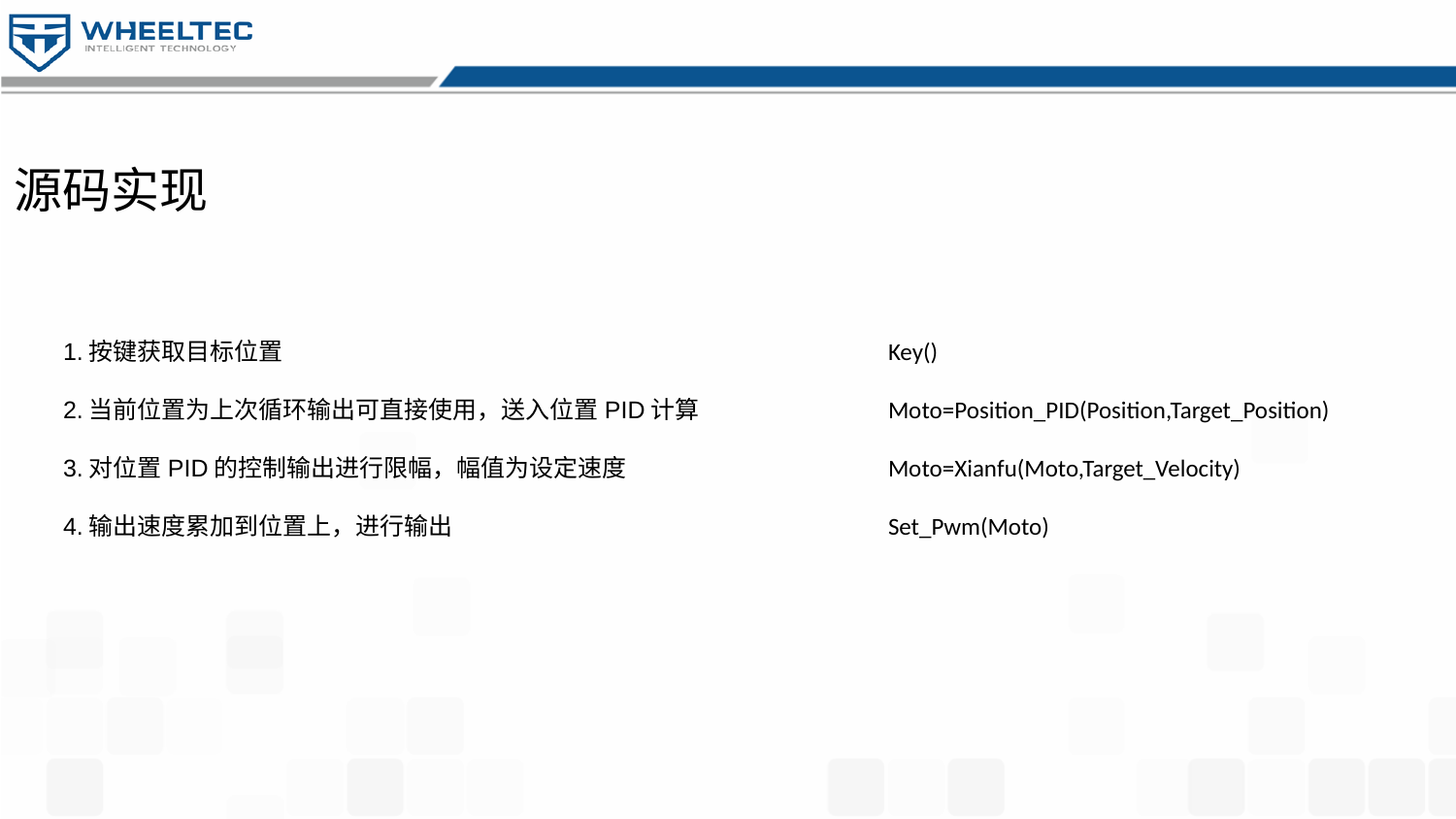

源码实现
1.按键获取目标位置					Key()
2.当前位置为上次循环输出可直接使用，送入位置PID计算		Moto=Position_PID(Position,Target_Position)
3.对位置PID的控制输出进行限幅，幅值为设定速度		Moto=Xianfu(Moto,Target_Velocity)
4.输出速度累加到位置上，进行输出			Set_Pwm(Moto)